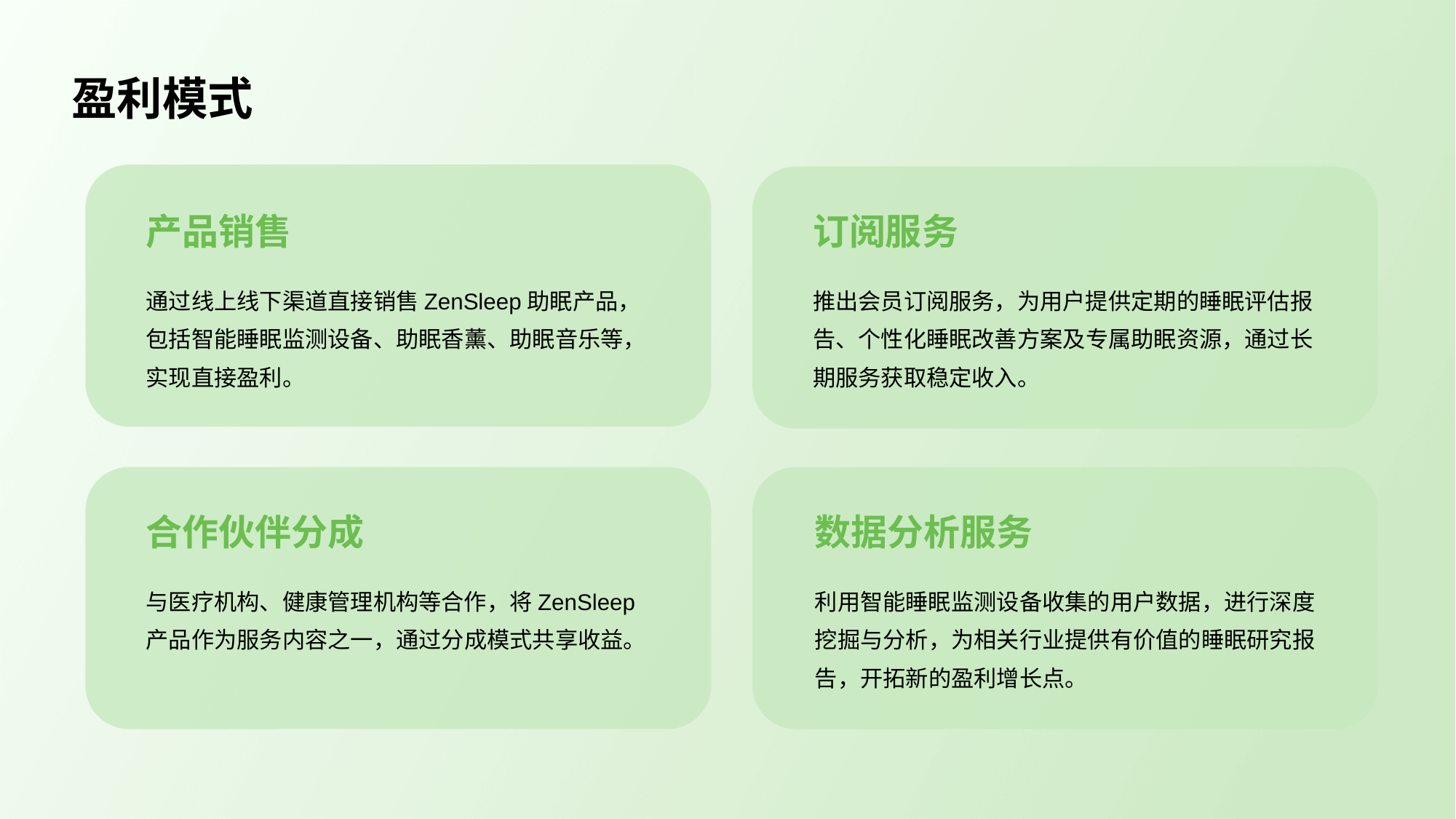

盈利模式

产品销售
订阅服务
通过线上线下渠道直接销售ZenSleep助眠产品，包括智能睡眠监测设备、助眠香薰、助眠音乐等，实现直接盈利。
推出会员订阅服务，为用户提供定期的睡眠评估报告、个性化睡眠改善方案及专属助眠资源，通过长期服务获取稳定收入。

合作伙伴分成
数据分析服务
与医疗机构、健康管理机构等合作，将ZenSleep产品作为服务内容之一，通过分成模式共享收益。
利用智能睡眠监测设备收集的用户数据，进行深度挖掘与分析，为相关行业提供有价值的睡眠研究报告，开拓新的盈利增长点。